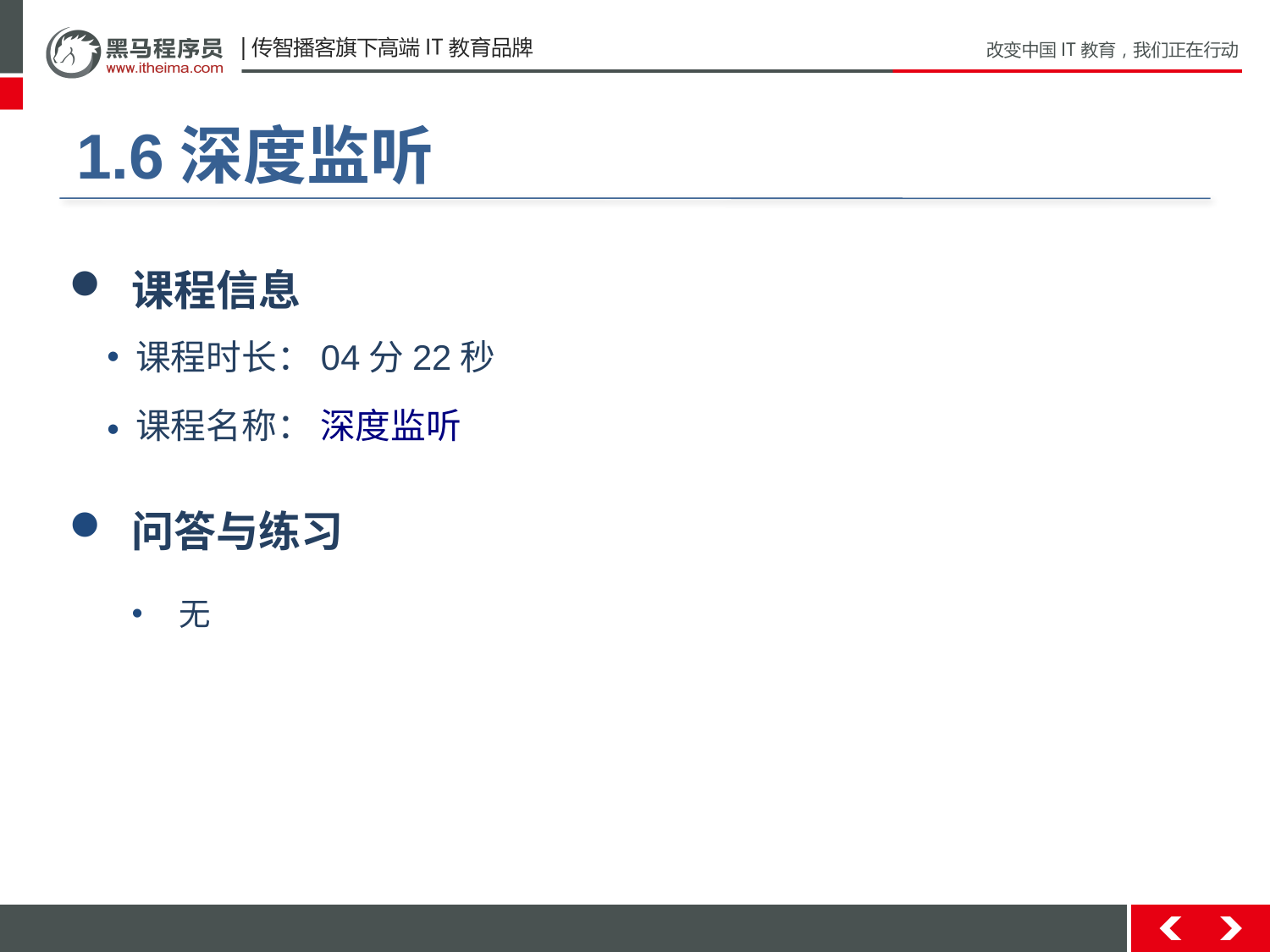

#
1.6深度监听
 课程信息
 课程时长：04分22秒
 课程名称： 深度监听
 问答与练习
无